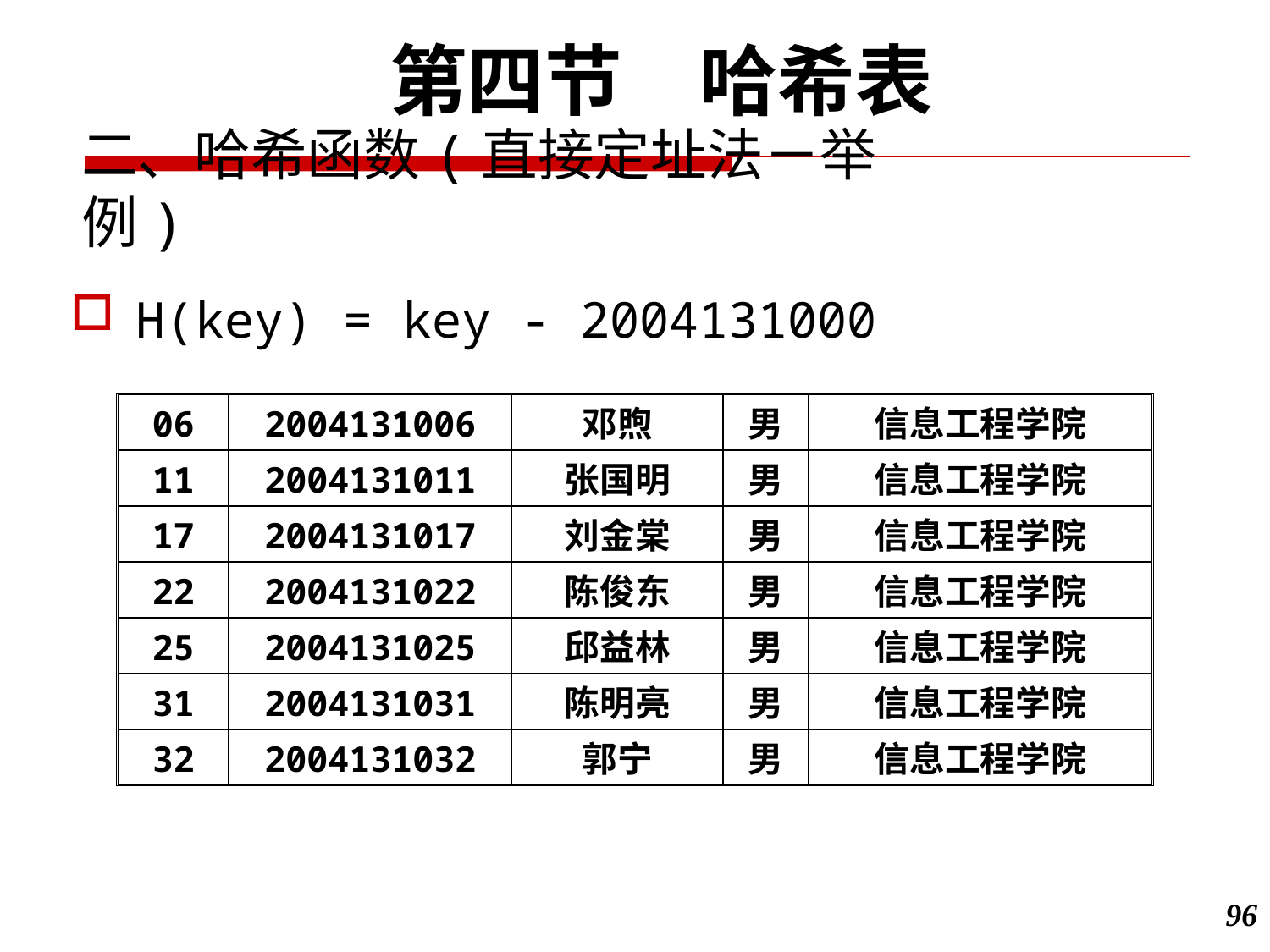

第四节　哈希表
二、哈希函数(直接定址法－举例)
H(key) = key - 2004131000

06

2004131006

邓煦

男

信息工程学院

11

2004131011

张国明

男

信息工程学院

17

2004131017

刘金棠

男

信息工程学院

22

2004131022

陈俊东

男

信息工程学院

25

2004131025

邱益林

男

信息工程学院

31

2004131031

陈明亮

男

信息工程学院

32

2004131032

郭宁

男

信息工程学院

96